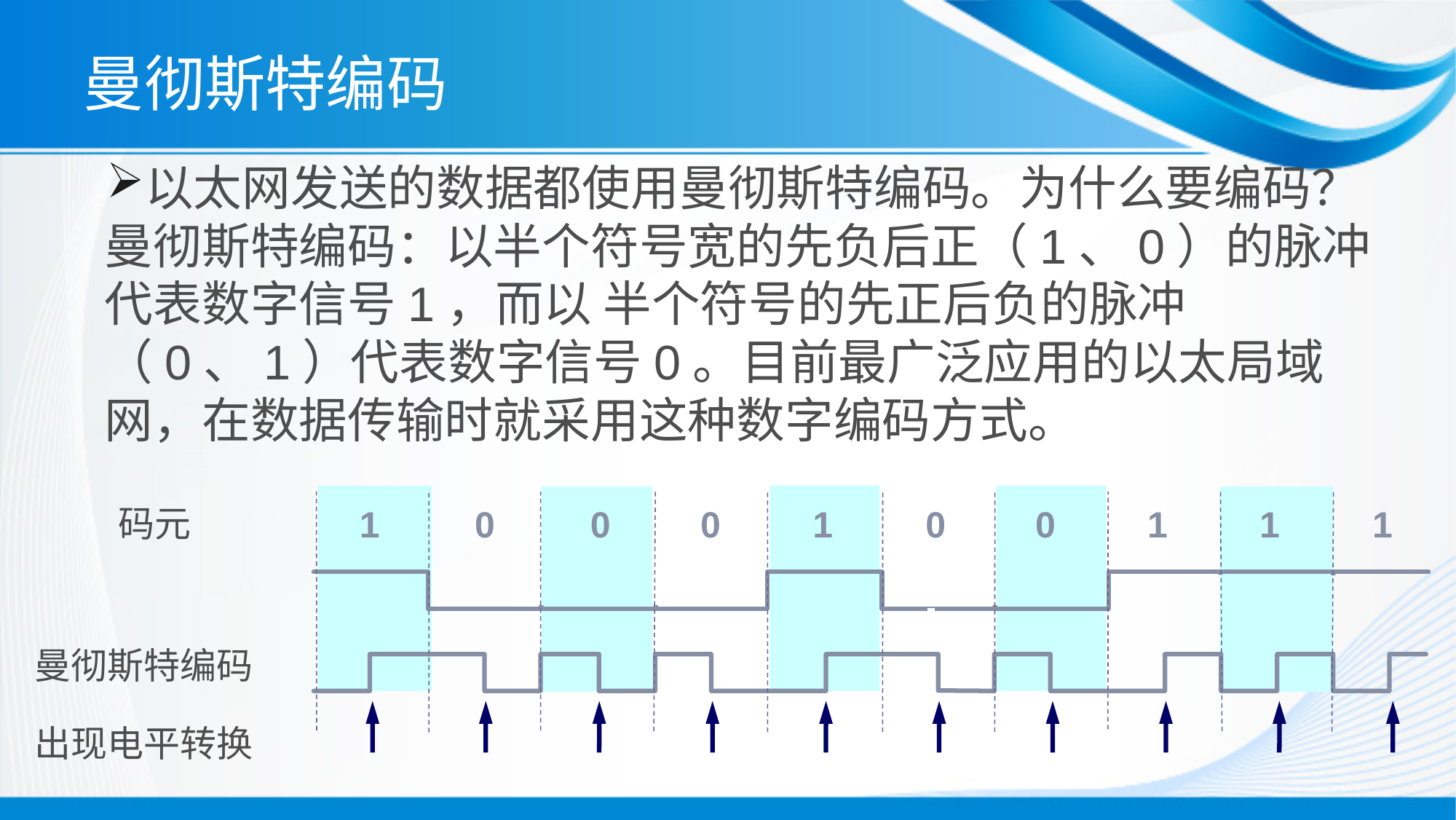

# 曼彻斯特编码
以太网发送的数据都使用曼彻斯特编码。为什么要编码？
曼彻斯特编码：以半个符号宽的先负后正（1、0）的脉冲代表数字信号1，而以 半个符号的先正后负的脉冲（0、1）代表数字信号0。目前最广泛应用的以太局域网，在数据传输时就采用这种数字编码方式。

 码元
1
0
0
0
1
0
0
1
1
1

曼彻斯特编码

出现电平转换